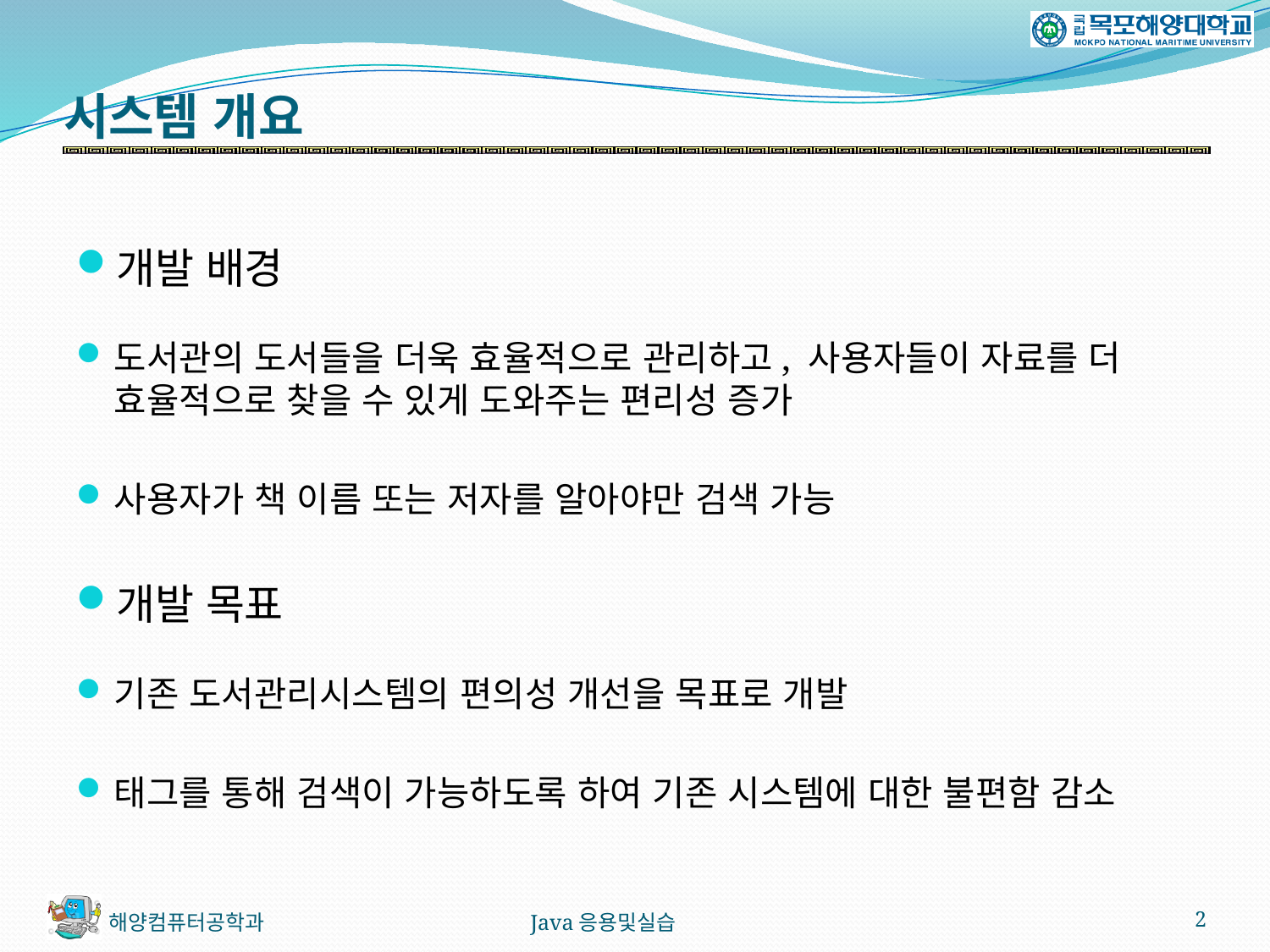

# 시스템 개요

개발 배경

도서관의 도서들을 더욱 효율적으로 관리하고, 사용자들이 자료를 더 효율적으로 찾을 수 있게 도와주는 편리성 증가

사용자가 책 이름 또는 저자를 알아야만 검색 가능

개발 목표

기존 도서관리시스템의 편의성 개선을 목표로 개발

태그를 통해 검색이 가능하도록 하여 기존 시스템에 대한 불편함 감소
Java응용및실습
2